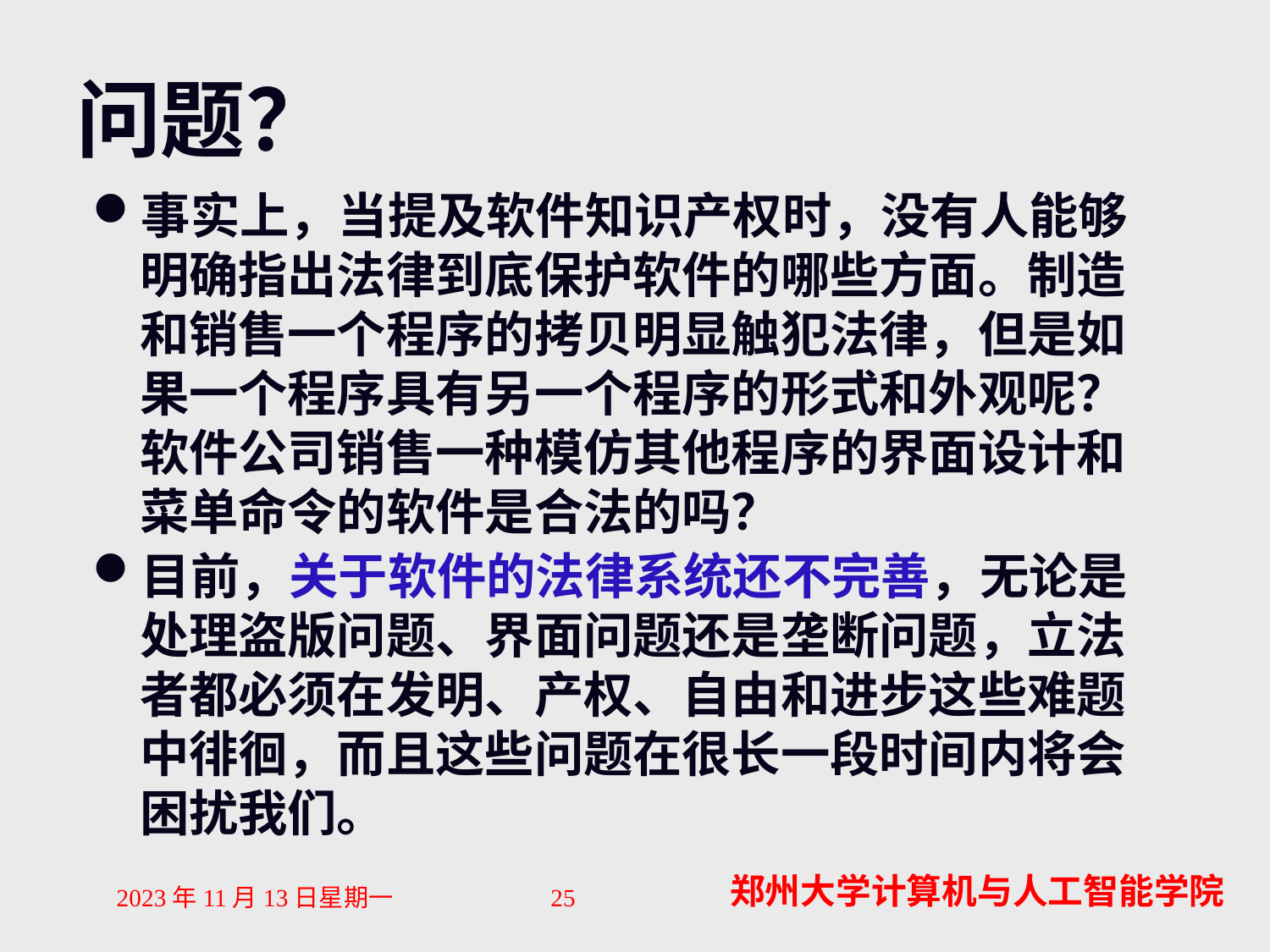

# 问题？
事实上，当提及软件知识产权时，没有人能够明确指出法律到底保护软件的哪些方面。制造和销售一个程序的拷贝明显触犯法律，但是如果一个程序具有另一个程序的形式和外观呢？软件公司销售一种模仿其他程序的界面设计和菜单命令的软件是合法的吗？
目前，关于软件的法律系统还不完善，无论是处理盗版问题、界面问题还是垄断问题，立法者都必须在发明、产权、自由和进步这些难题中徘徊，而且这些问题在很长一段时间内将会困扰我们。